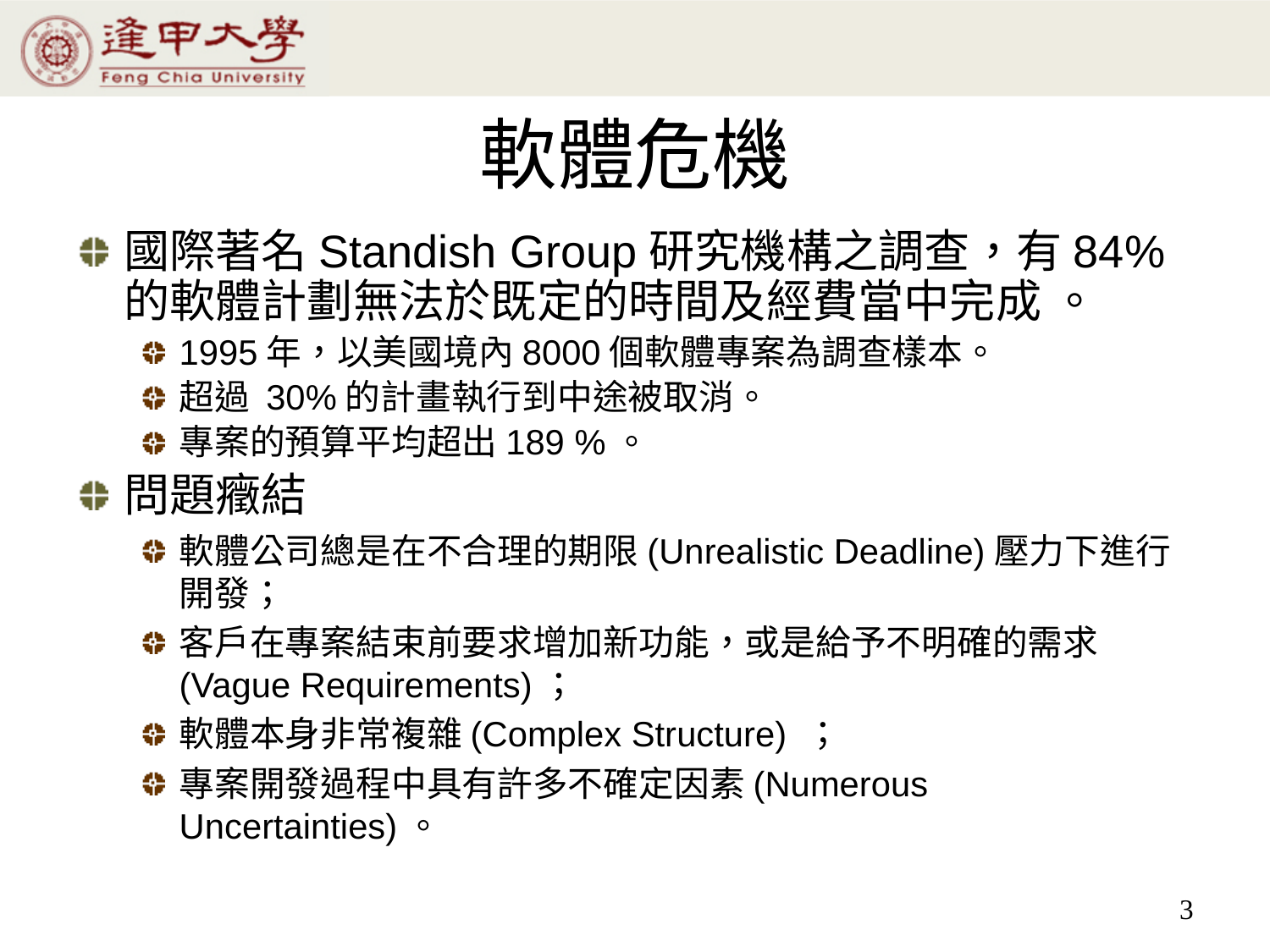

# 軟體危機
國際著名Standish Group研究機構之調查，有84%的軟體計劃無法於既定的時間及經費當中完成 。
1995年，以美國境內8000個軟體專案為調查樣本。
超過 30%的計畫執行到中途被取消。
專案的預算平均超出189 %。
問題癥結
軟體公司總是在不合理的期限(Unrealistic Deadline)壓力下進行開發；
客戶在專案結束前要求增加新功能，或是給予不明確的需求(Vague Requirements)；
軟體本身非常複雜(Complex Structure) ；
專案開發過程中具有許多不確定因素(Numerous Uncertainties)。
3